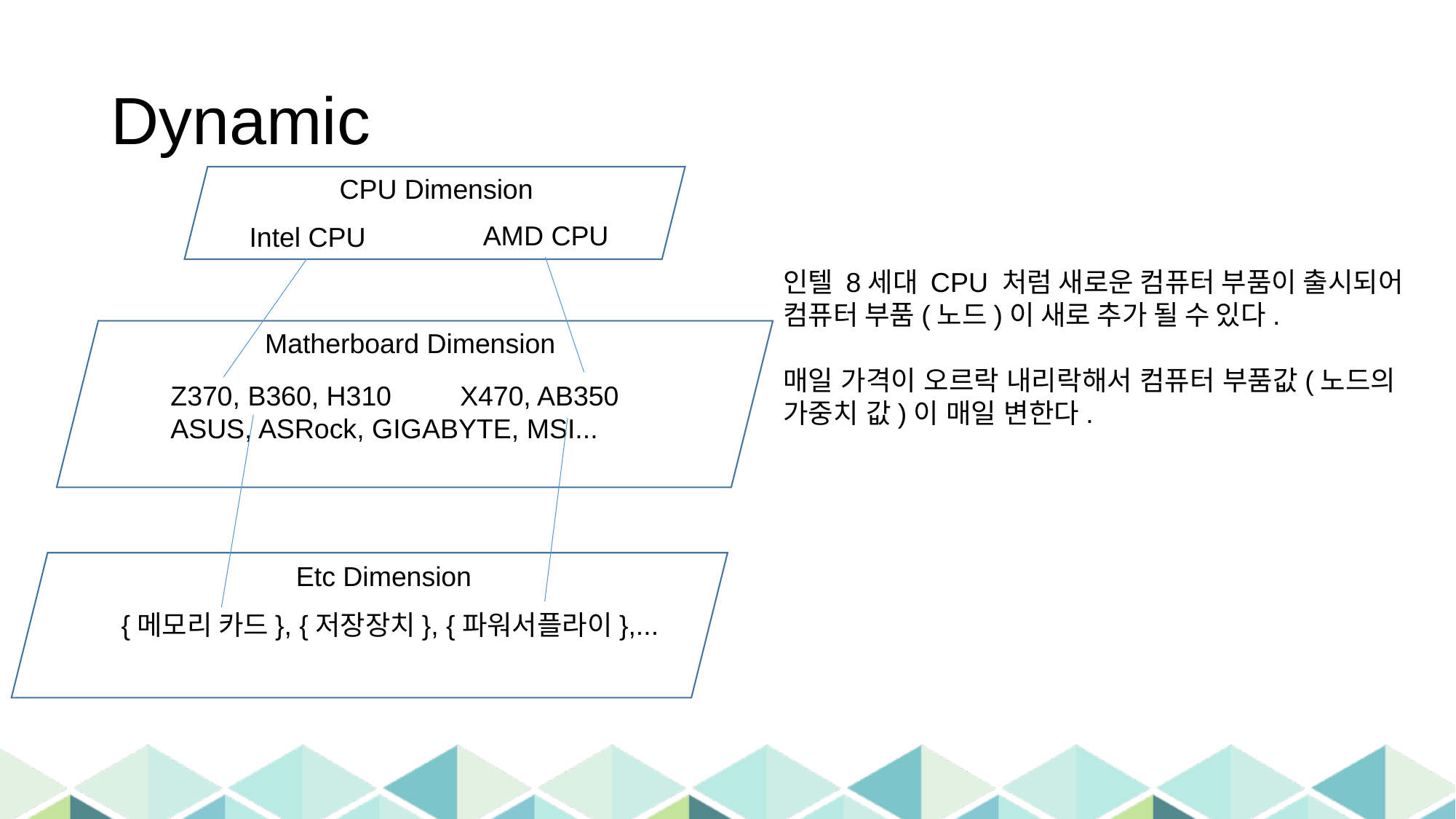

# Dynamic

CPU Dimension
AMD CPU
Intel CPU
인텔 8세대 CPU 처럼 새로운 컴퓨터 부품이 출시되어
컴퓨터 부품(노드)이 새로 추가 될 수 있다.

매일 가격이 오르락 내리락해서 컴퓨터 부품값(노드의
가중치 값)이 매일 변한다.

Matherboard Dimension
Z370, B360, H310         X470, AB350
ASUS, ASRock, GIGABYTE, MSI...

Etc Dimension
{메모리 카드}, {저장장치}, {파워서플라이},...